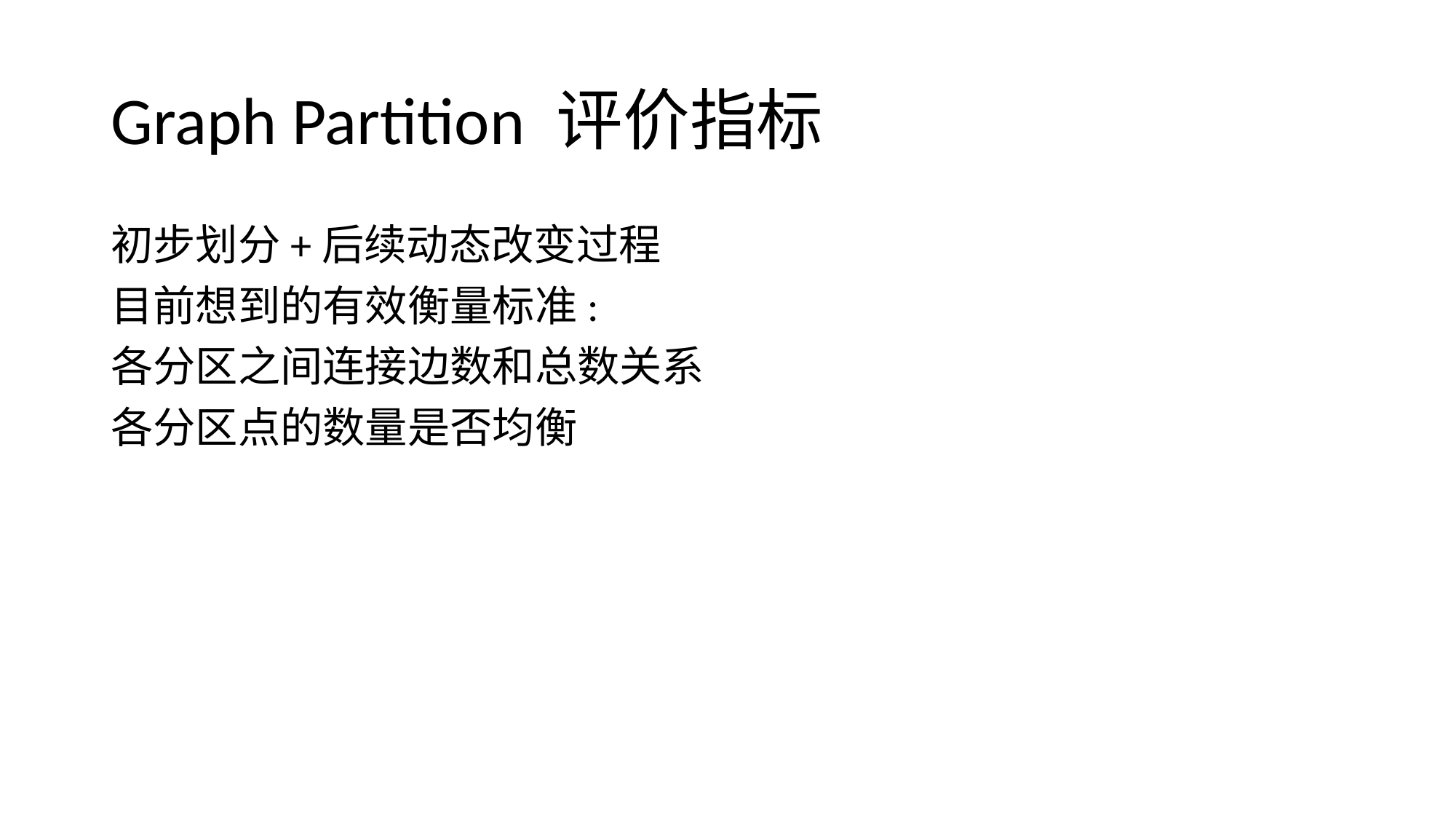

# Graph Partition 评价指标
初步划分+后续动态改变过程
目前想到的有效衡量标准:
各分区之间连接边数和总数关系
各分区点的数量是否均衡